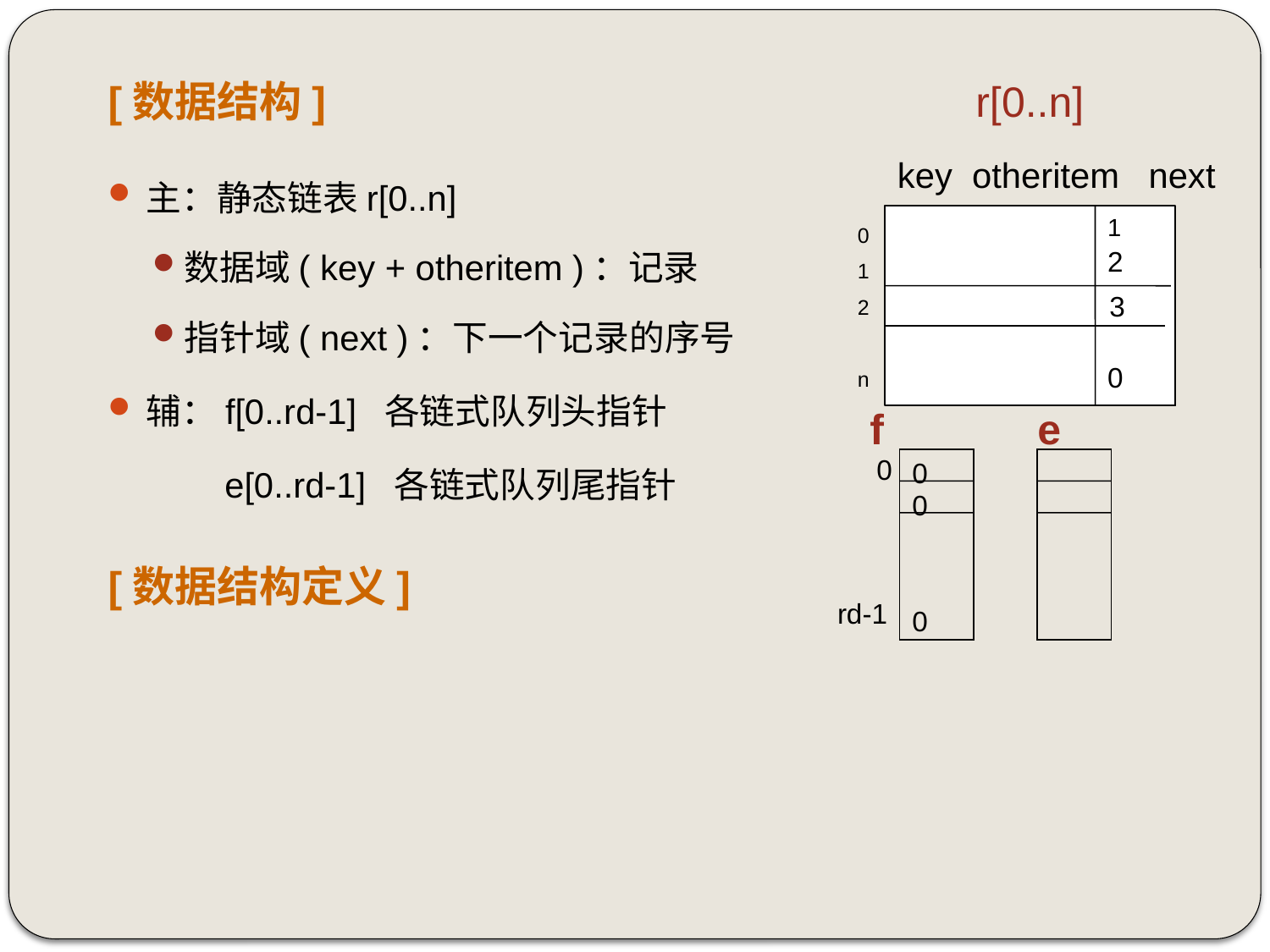

# [数据结构]
r[0..n]
key  otheritem   next
主：静态链表r[0..n]
数据域( key + otheritem )：记录
指针域( next )：下一个记录的序号
辅：f[0..rd-1]  各链式队列头指针
            e[0..rd-1]  各链式队列尾指针

[数据结构定义]

1
2
   3
0

0
1
2

n

f             e
     0

rd-1

0
0
0